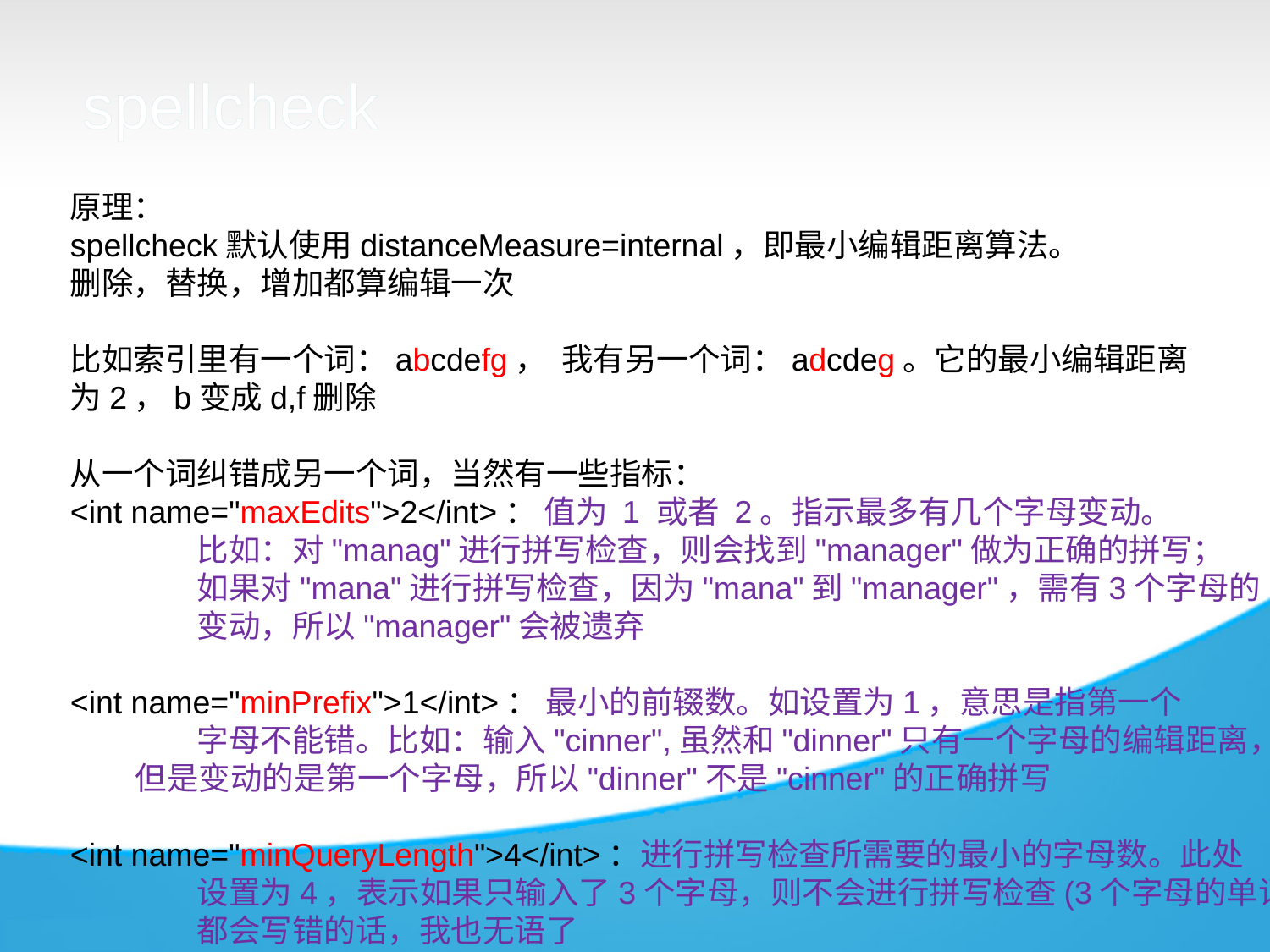

spellcheck
原理：
spellcheck默认使用distanceMeasure=internal，即最小编辑距离算法。
删除，替换，增加都算编辑一次

比如索引里有一个词：abcdefg，  我有另一个词：adcdeg。它的最小编辑距离
为2，b变成d,f删除

从一个词纠错成另一个词，当然有一些指标：
<int name="maxEdits">2</int>： 值为 1 或者 2。指示最多有几个字母变动。
	比如：对"manag"进行拼写检查，则会找到"manager"做为正确的拼写；
	如果对"mana"进行拼写检查，因为"mana"到"manager"，需有3个字母的
	变动，所以"manager"会被遗弃

<int name="minPrefix">1</int>： 最小的前辍数。如设置为1，意思是指第一个
	字母不能错。比如：输入"cinner",虽然和"dinner"只有一个字母的编辑距离，
        但是变动的是第一个字母，所以"dinner"不是"cinner"的正确拼写

<int name="minQueryLength">4</int>：进行拼写检查所需要的最小的字母数。此处
	设置为4，表示如果只输入了3个字母，则不会进行拼写检查(3个字母的单词
	都会写错的话，我也无语了